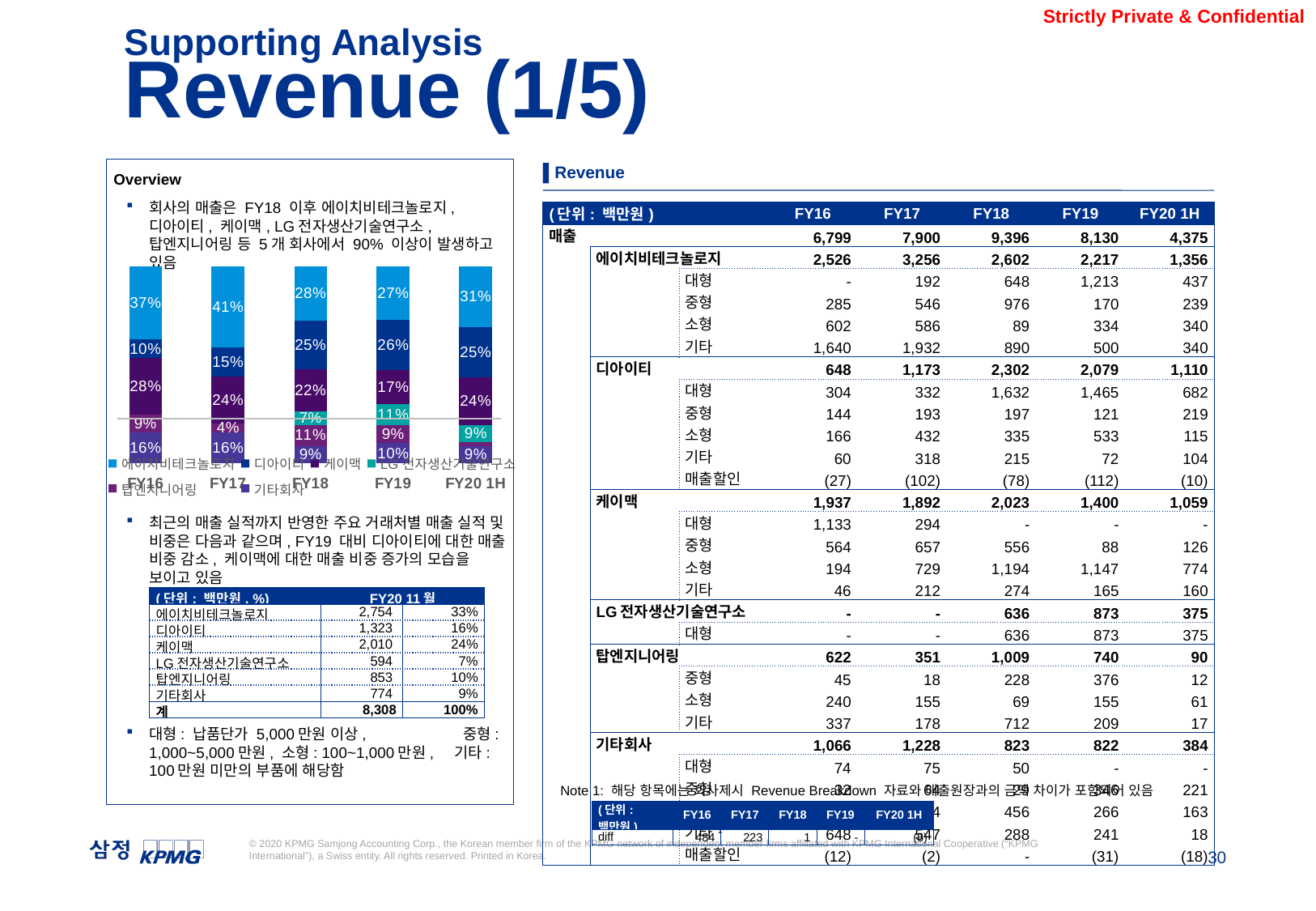

Supporting Analysis
Revenue (1/5)
▌Revenue

Overview
회사의 매출은 FY18 이후 에이치비테크놀로지, 디아이티, 케이맥, LG전자생산기술연구소, 탑엔지니어링 등 5개 회사에서 90% 이상이 발생하고 있음

최근의 매출 실적까지 반영한 주요 거래처별 매출 실적 및 비중은 다음과 같으며, FY19 대비 디아이티에 대한 매출 비중 감소, 케이맥에 대한 매출 비중 증가의 모습을 보이고 있음

대형: 납품단가 5,000만원 이상,                      중형: 1,000~5,000만원, 소형: 100~1,000만원,    기타: 100만원 미만의 부품에 해당함

| (단위: 백만원) |  |  | FY16 | FY17 | FY18 | FY19 | FY20 1H |
| --- | --- | --- | --- | --- | --- | --- | --- |
| 매출 |  |  | 6,799 | 7,900 | 9,396 | 8,130 | 4,375 |
|  | 에이치비테크놀로지 |  | 2,526 | 3,256 | 2,602 | 2,217 | 1,356 |
|  |  | 대형 | - | 192 | 648 | 1,213 | 437 |
|  |  | 중형 | 285 | 546 | 976 | 170 | 239 |
|  |  | 소형 | 602 | 586 | 89 | 334 | 340 |
|  |  | 기타 | 1,640 | 1,932 | 890 | 500 | 340 |
|  | 디아이티 |  | 648 | 1,173 | 2,302 | 2,079 | 1,110 |
|  |  | 대형 | 304 | 332 | 1,632 | 1,465 | 682 |
|  |  | 중형 | 144 | 193 | 197 | 121 | 219 |
|  |  | 소형 | 166 | 432 | 335 | 533 | 115 |
|  |  | 기타 | 60 | 318 | 215 | 72 | 104 |
|  |  | 매출할인 | (27) | (102) | (78) | (112) | (10) |
|  | 케이맥 |  | 1,937 | 1,892 | 2,023 | 1,400 | 1,059 |
|  |  | 대형 | 1,133 | 294 | - | - | - |
|  |  | 중형 | 564 | 657 | 556 | 88 | 126 |
|  |  | 소형 | 194 | 729 | 1,194 | 1,147 | 774 |
|  |  | 기타 | 46 | 212 | 274 | 165 | 160 |
|  | LG전자생산기술연구소 |  | - | - | 636 | 873 | 375 |
|  |  | 대형 | - | - | 636 | 873 | 375 |
|  | 탑엔지니어링 |  | 622 | 351 | 1,009 | 740 | 90 |
|  |  | 중형 | 45 | 18 | 228 | 376 | 12 |
|  |  | 소형 | 240 | 155 | 69 | 155 | 61 |
|  |  | 기타 | 337 | 178 | 712 | 209 | 17 |
|  | 기타회사 |  | 1,066 | 1,228 | 823 | 822 | 384 |
|  |  | 대형 | 74 | 75 | 50 | - | - |
|  |  | 중형 | 32 | 64 | 29 | 346 | 221 |
|  |  | 소형 | 324 | 544 | 456 | 266 | 163 |
|  |  | 기타1 | 648 | 547 | 288 | 241 | 18 |
|  |  | 매출할인 | (12) | (2) | - | (31) | (18) |

### Chart

| Category | 에이치비테크놀로지 | 디아이티 | 케이맥 | LG전자생산기술연구소 | 탑엔지니어링 | 기타회사 |
|---|---|---|---|---|---|---|
| FY16 | 0.37154498240074435 | 0.09523266987117376 | 0.28491154921456513 | 0.0 | 0.09146001896970427 | 0.1568507795438125 |
| FY17 | 0.4121498251600631 | 0.14845865839022548 | 0.23953907820940287 | 0.0 | 0.0443943084057671 | 0.15545812983454146 |
| FY18 | 0.27697384454268975 | 0.24500234582298214 | 0.21531877836774158 | 0.06765515344126276 | 0.10742944063043203 | 0.08762043719489172 |
| FY19 | 0.272644868781027 | 0.2556669215290213 | 0.1721668766109204 | 0.10741158000775602 | 0.09106171572784674 | 0.10104803734342843 |
| FY20 1H | 0.31019795974382436 | 0.25387694419030193 | 0.24227195791399816 | 0.08577310155535224 | 0.020514638609332114 | 0.08793732845379688 |
| (단위: 백만원, %) | FY20 11월 |  |
| --- | --- | --- |
| 에이치비테크놀로지 | 2,754 | 33% |
| 디아이티 | 1,323 | 16% |
| 케이맥 | 2,010 | 24% |
| LG전자생산기술연구소 | 594 | 7% |
| 탑엔지니어링 | 853 | 10% |
| 기타회사 | 774 | 9% |
| 계 | 8,308 | 100% |
Note 1: 해당 항목에는 회사제시 Revenue Breakdown 자료와 매출원장과의 금액 차이가 포함되어 있음
| (단위:백만원) | FY16 | FY17 | FY18 | FY19 | FY20 1H |
| --- | --- | --- | --- | --- | --- |
| diff | 484 | 223 | 1 | - | (6) |